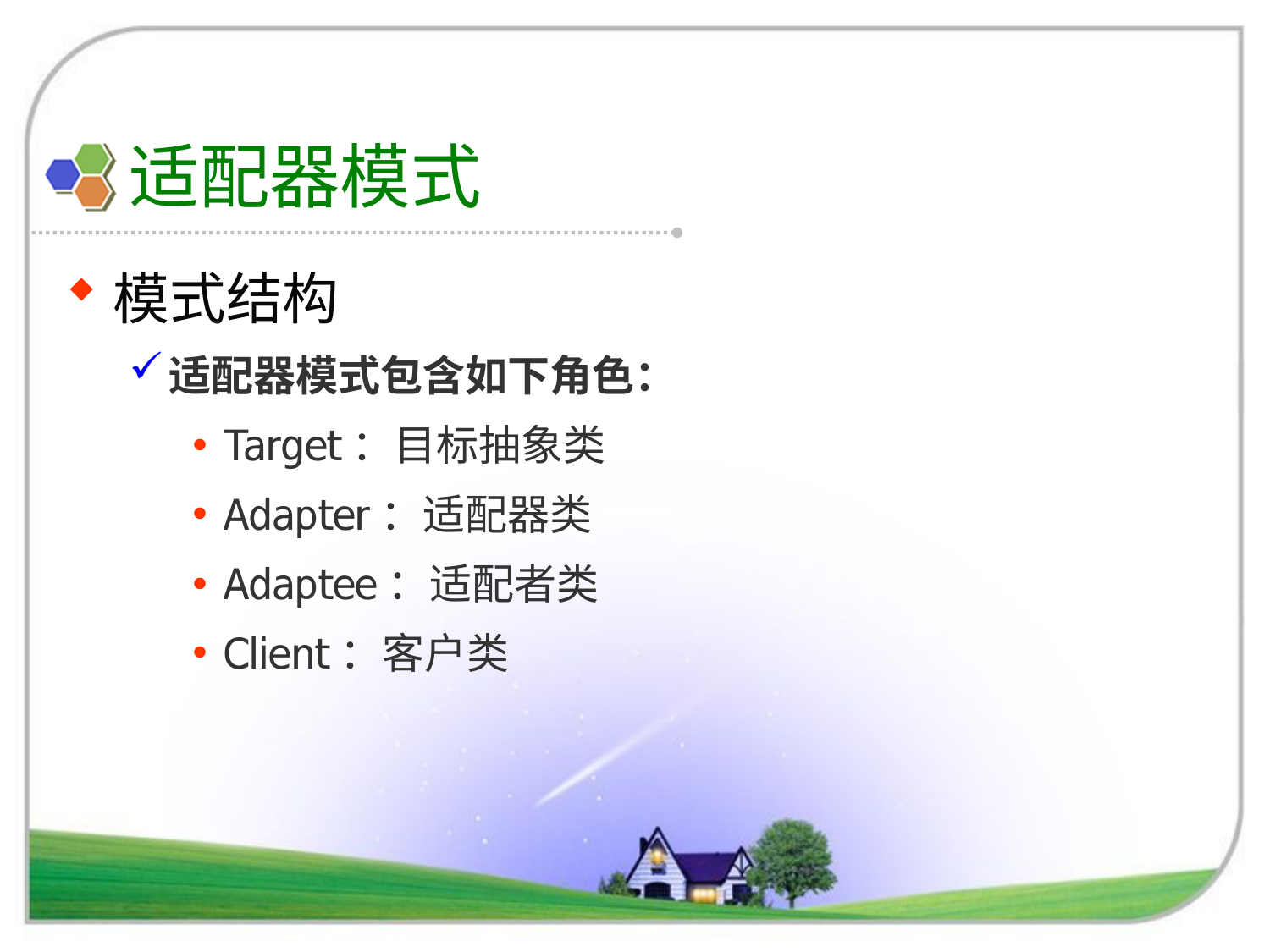

# 适配器模式
模式结构
适配器模式包含如下角色：
Target：目标抽象类
Adapter：适配器类
Adaptee：适配者类
Client：客户类